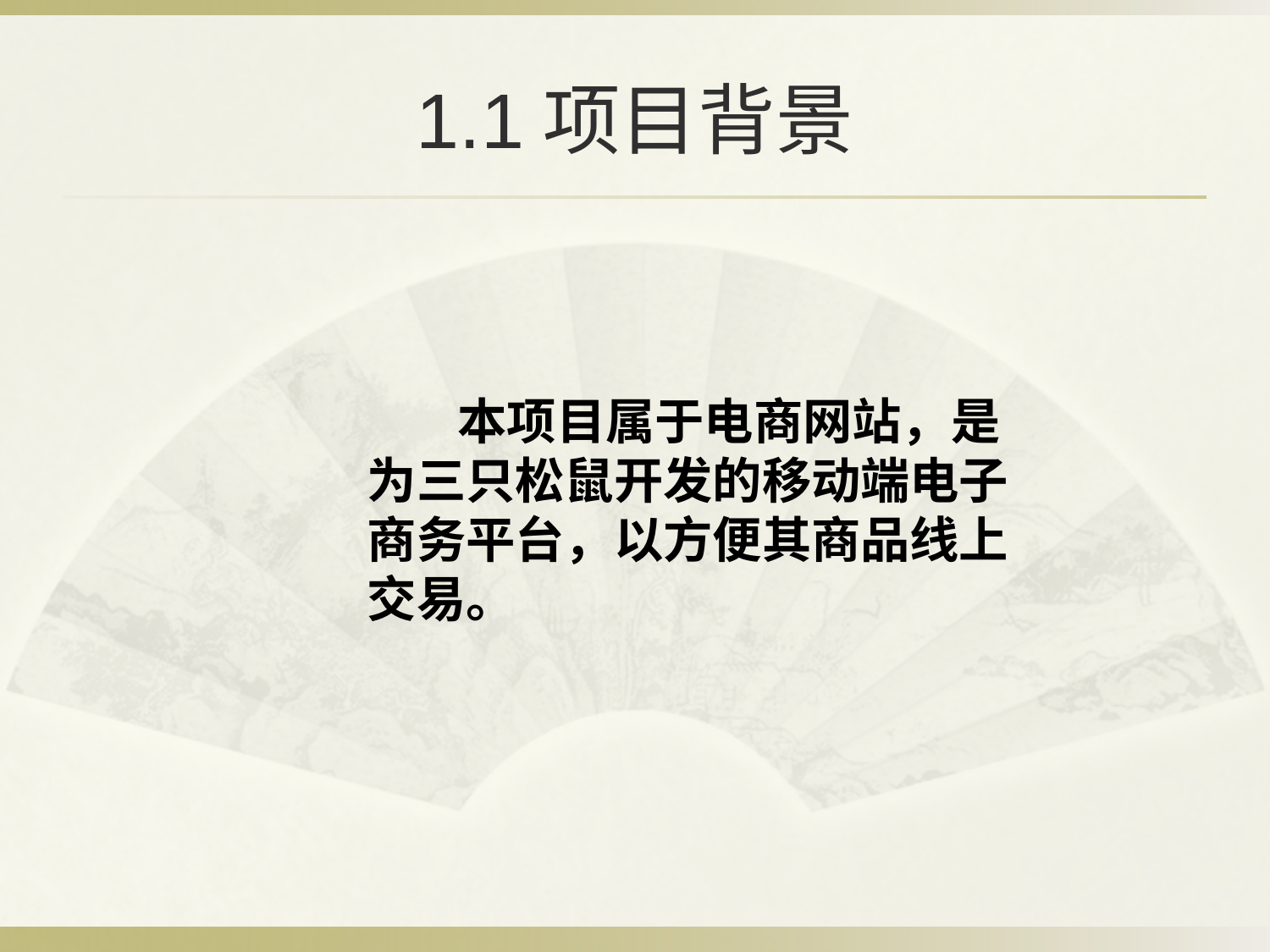

# 1.1项目背景

       本项目属于电商网站，是为三只松鼠开发的移动端电子商务平台，以方便其商品线上交易。